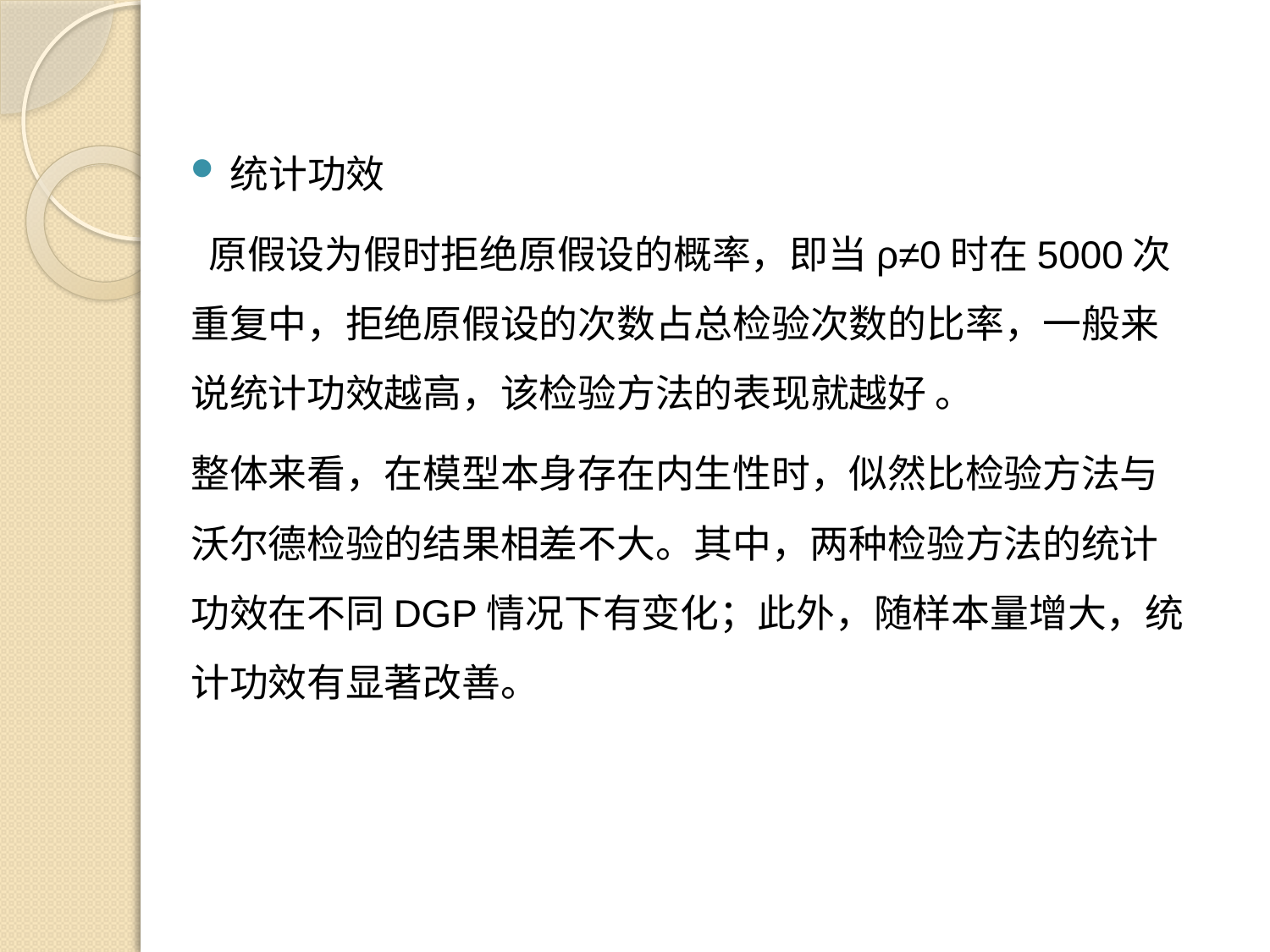

统计功效
 原假设为假时拒绝原假设的概率，即当ρ≠0时在5000次重复中，拒绝原假设的次数占总检验次数的比率，一般来说统计功效越高，该检验方法的表现就越好 。
整体来看，在模型本身存在内生性时，似然比检验方法与沃尔德检验的结果相差不大。其中，两种检验方法的统计功效在不同DGP情况下有变化；此外，随样本量增大，统计功效有显著改善。